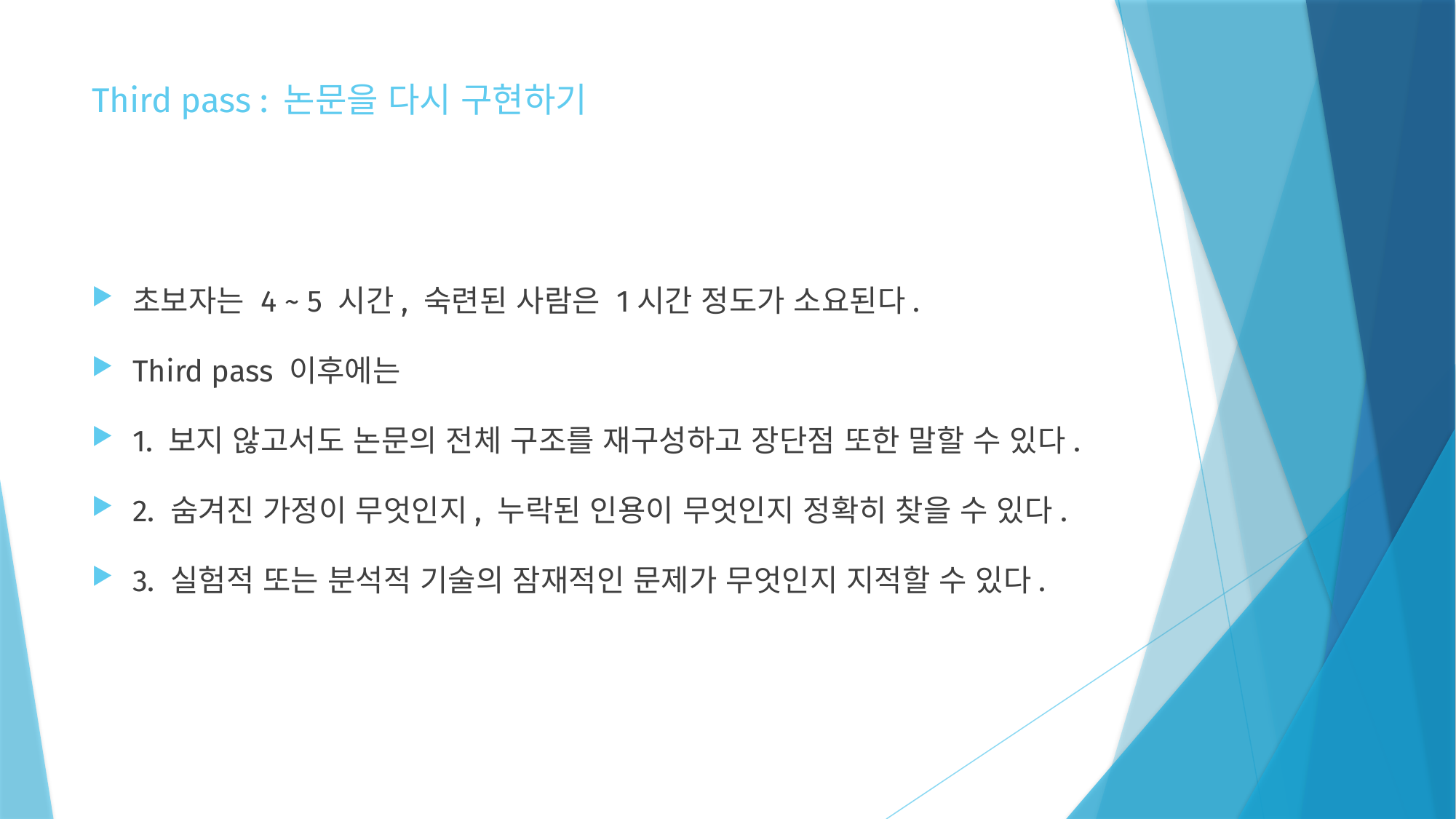

# Third pass : 논문을 다시 구현하기
초보자는 4 ~ 5 시간, 숙련된 사람은 1시간 정도가 소요된다.
Third pass 이후에는
1. 보지 않고서도 논문의 전체 구조를 재구성하고 장단점 또한 말할 수 있다.
2. 숨겨진 가정이 무엇인지, 누락된 인용이 무엇인지 정확히 찾을 수 있다.
3. 실험적 또는 분석적 기술의 잠재적인 문제가 무엇인지 지적할 수 있다.